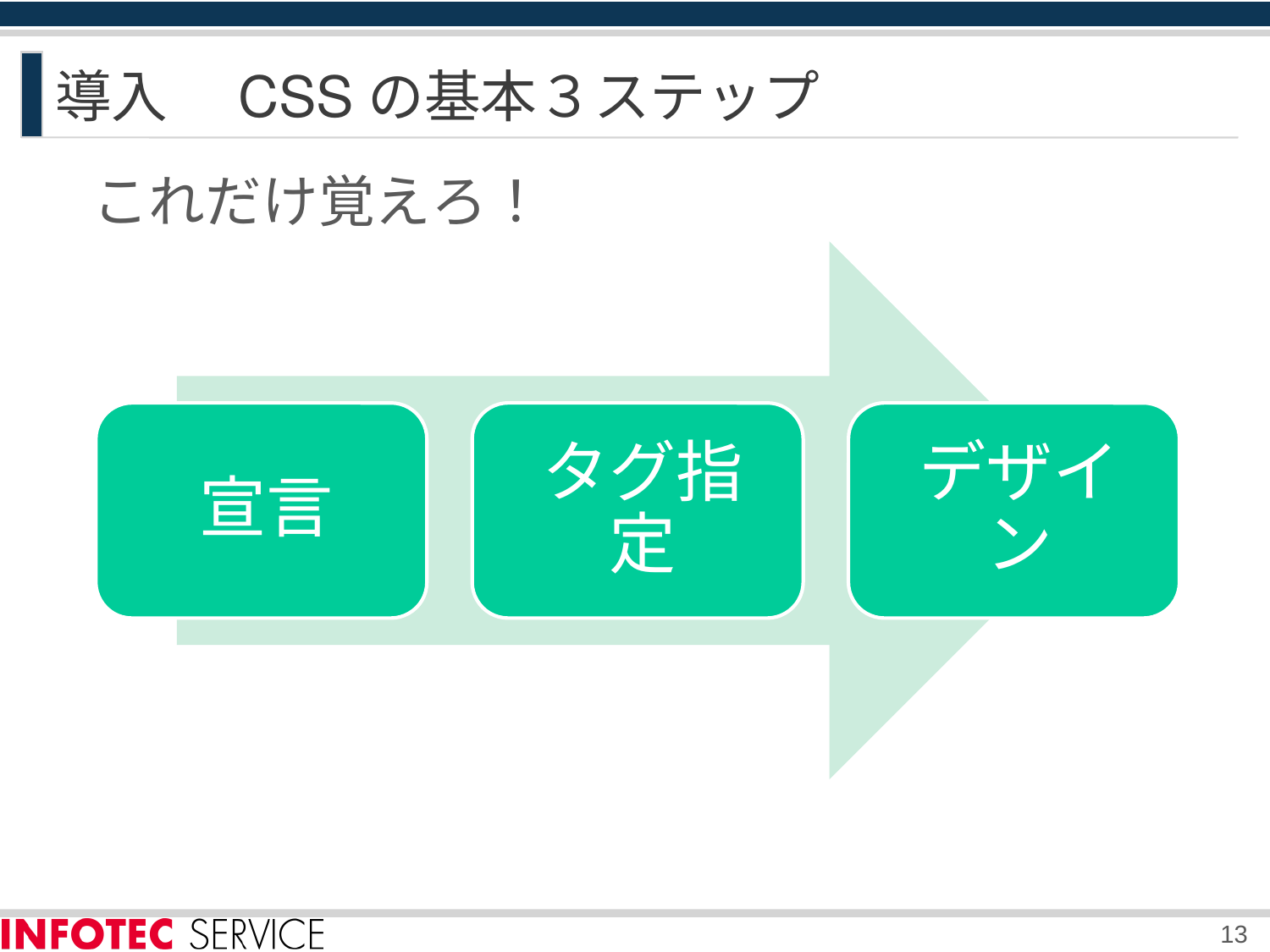

# 導入　CSSの基本３ステップ
これだけ覚えろ！
宣言
タグ指定
デザイン
13